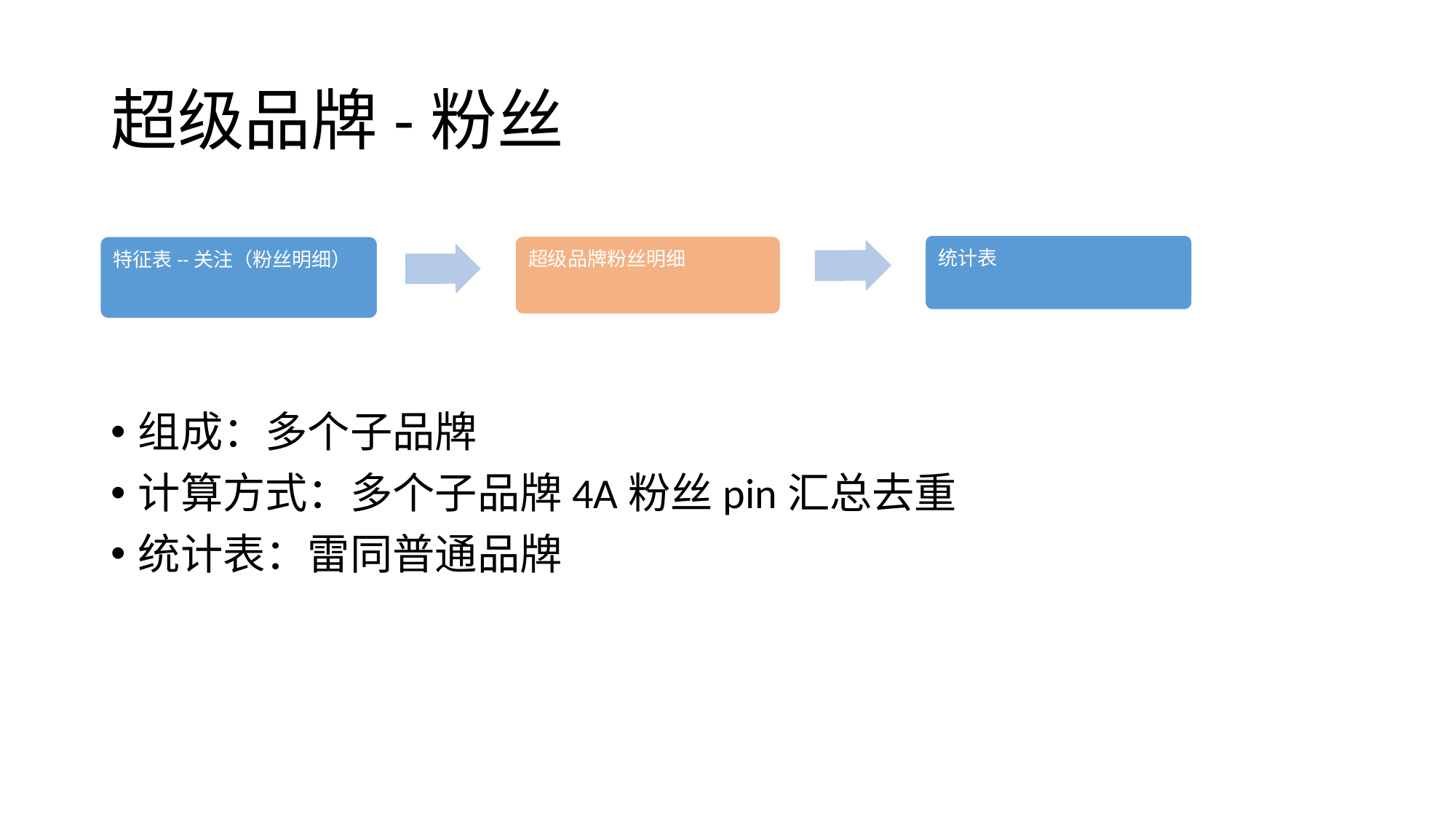

# 超级品牌-粉丝
特征表--关注（粉丝明细）

超级品牌粉丝明细

统计表

组成：多个子品牌
计算方式：多个子品牌4A粉丝pin汇总去重
统计表：雷同普通品牌